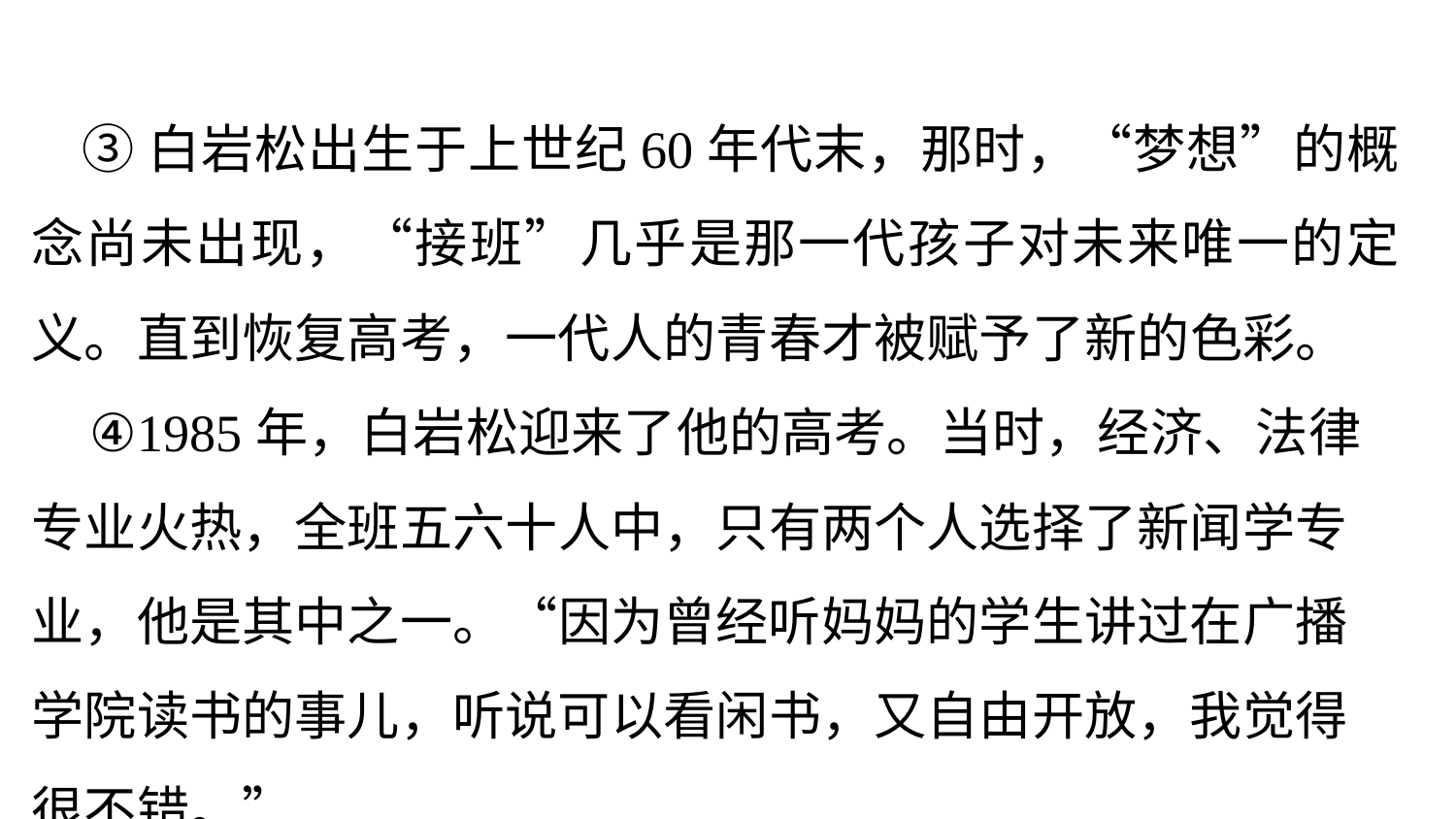

③白岩松出生于上世纪60年代末，那时，“梦想”的概念尚未出现，“接班”几乎是那一代孩子对未来唯一的定义。直到恢复高考，一代人的青春才被赋予了新的色彩。
    ④1985年，白岩松迎来了他的高考。当时，经济、法律专业火热，全班五六十人中，只有两个人选择了新闻学专业，他是其中之一。“因为曾经听妈妈的学生讲过在广播学院读书的事儿，听说可以看闲书，又自由开放，我觉得很不错。”